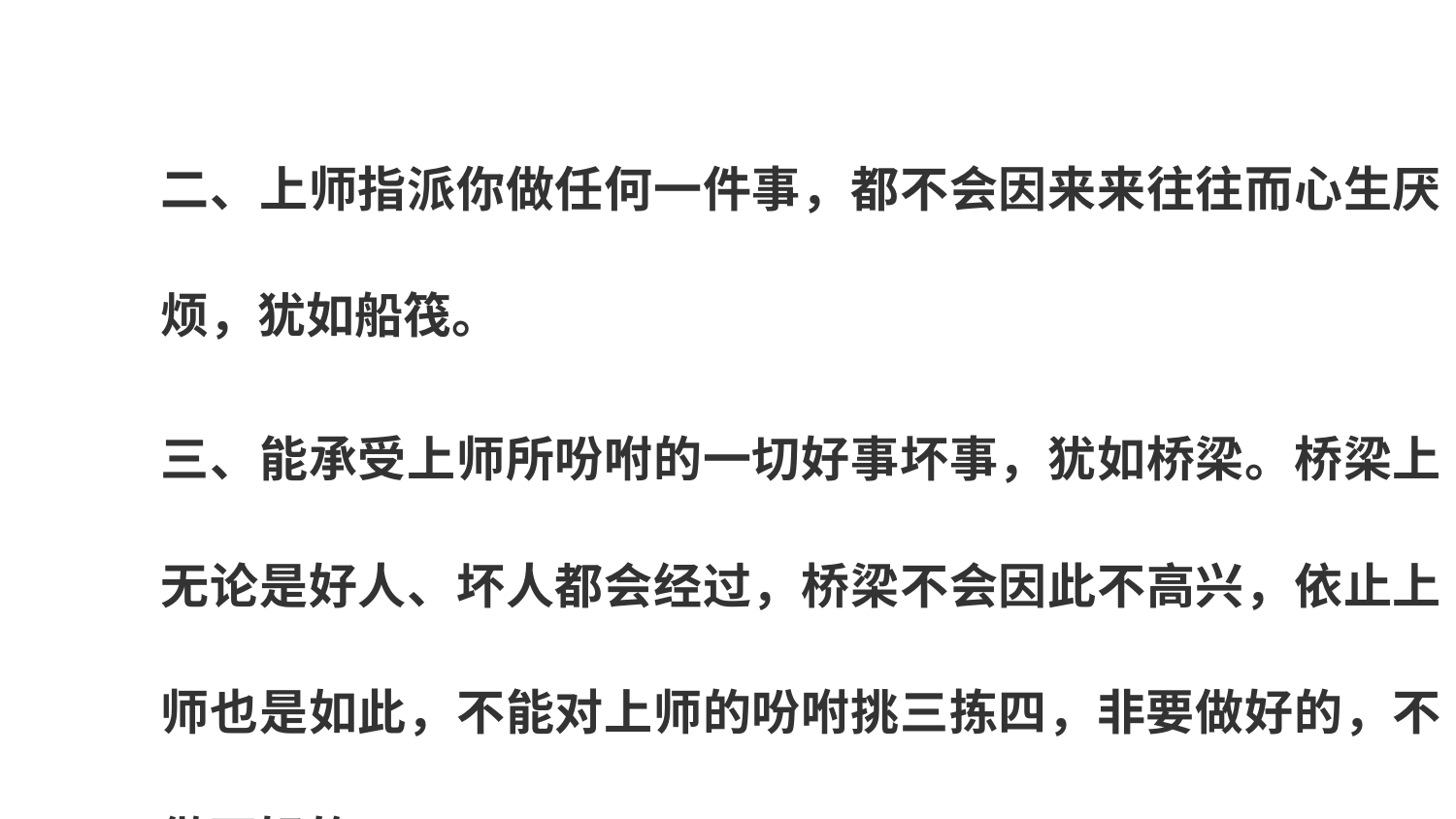

二、上师指派你做任何一件事，都不会因来来往往而心生厌烦，犹如船筏。
三、能承受上师所吩咐的一切好事坏事，犹如桥梁。桥梁上无论是好人、坏人都会经过，桥梁不会因此不高兴，依止上师也是如此，不能对上师的吩咐挑三拣四，非要做好的，不做不好的